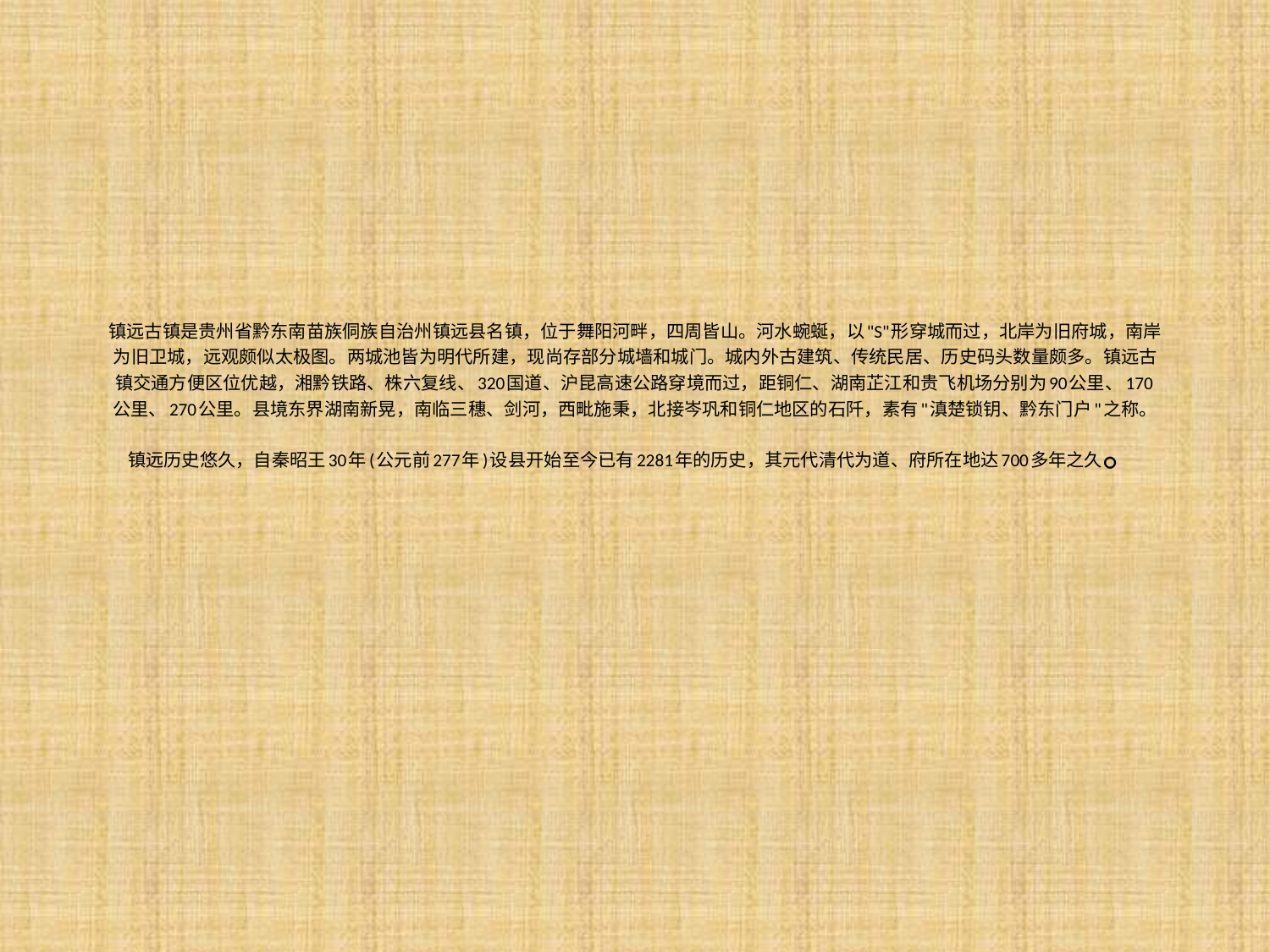

# 镇远古镇是贵州省黔东南苗族侗族自治州镇远县名镇，位于舞阳河畔，四周皆山。河水蜿蜒，以"S"形穿城而过，北岸为旧府城，南岸为旧卫城，远观颇似太极图。两城池皆为明代所建，现尚存部分城墙和城门。城内外古建筑、传统民居、历史码头数量颇多。镇远古镇交通方便区位优越，湘黔铁路、株六复线、320国道、沪昆高速公路穿境而过，距铜仁、湖南芷江和贵飞机场分别为90公里、170公里、270公里。县境东界湖南新晃，南临三穗、剑河，西毗施秉，北接岑巩和铜仁地区的石阡，素有"滇楚锁钥、黔东门户"之称。镇远历史悠久，自秦昭王30年(公元前277年)设县开始至今已有2281年的历史，其元代清代为道、府所在地达700多年之久。